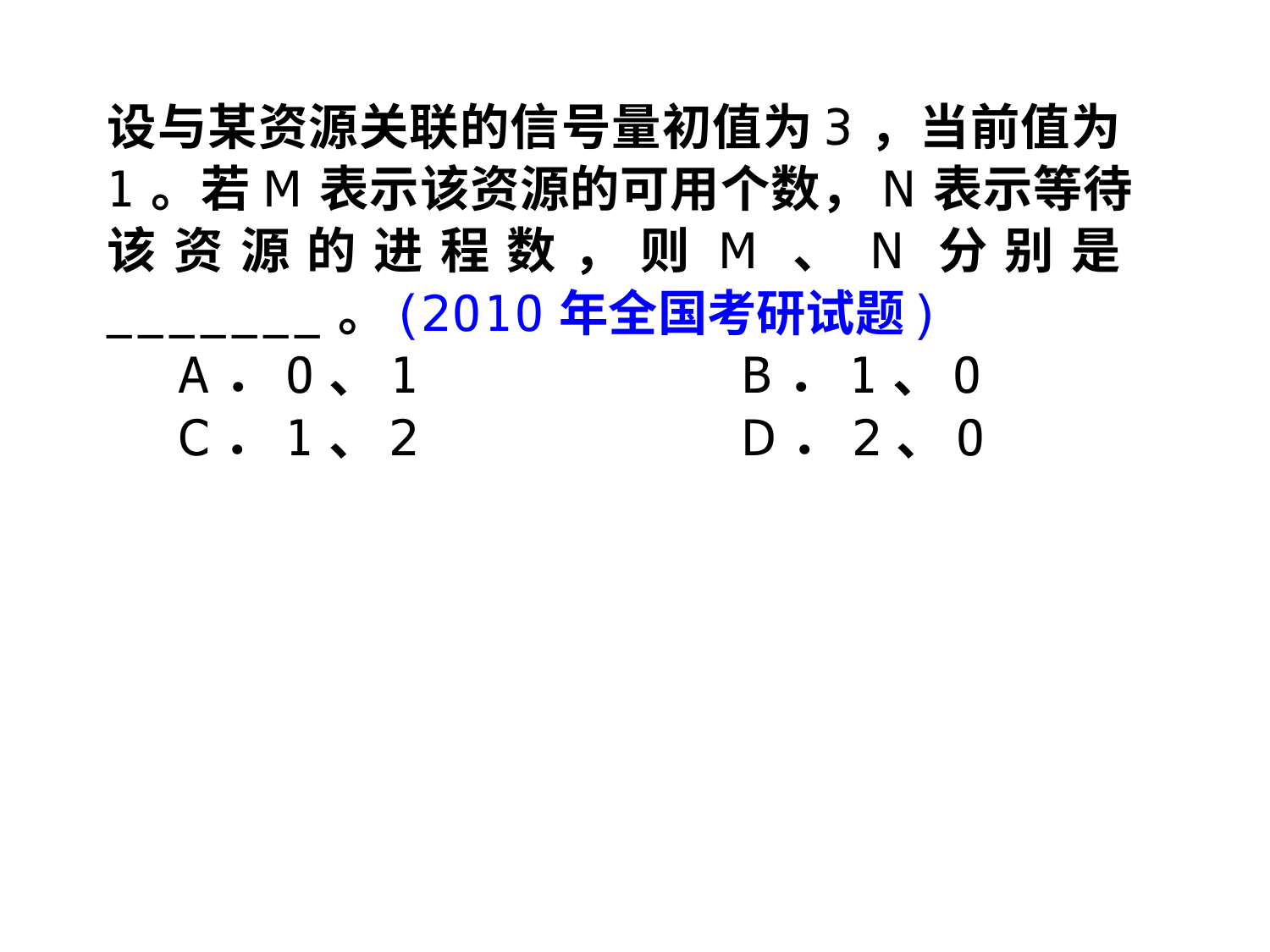

设与某资源关联的信号量初值为3，当前值为1。若M表示该资源的可用个数，N表示等待该资源的进程数，则M、N分别是_______。(2010年全国考研试题)
     A．0、1			B．1、0
     C．1、2			D．2、0